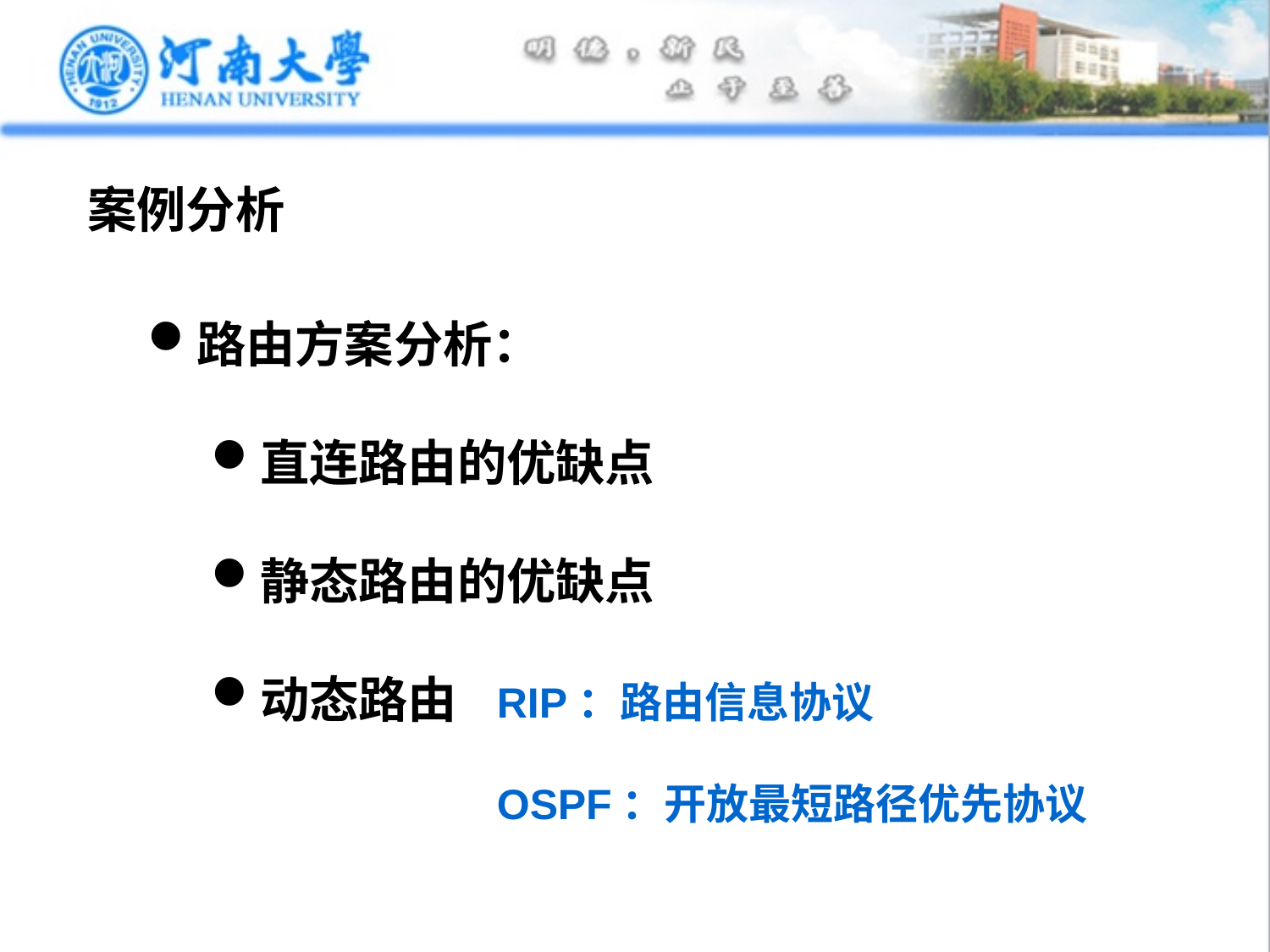

# 案例分析
路由方案分析：
直连路由的优缺点
静态路由的优缺点
动态路由

RIP：路由信息协议
OSPF：开放最短路径优先协议